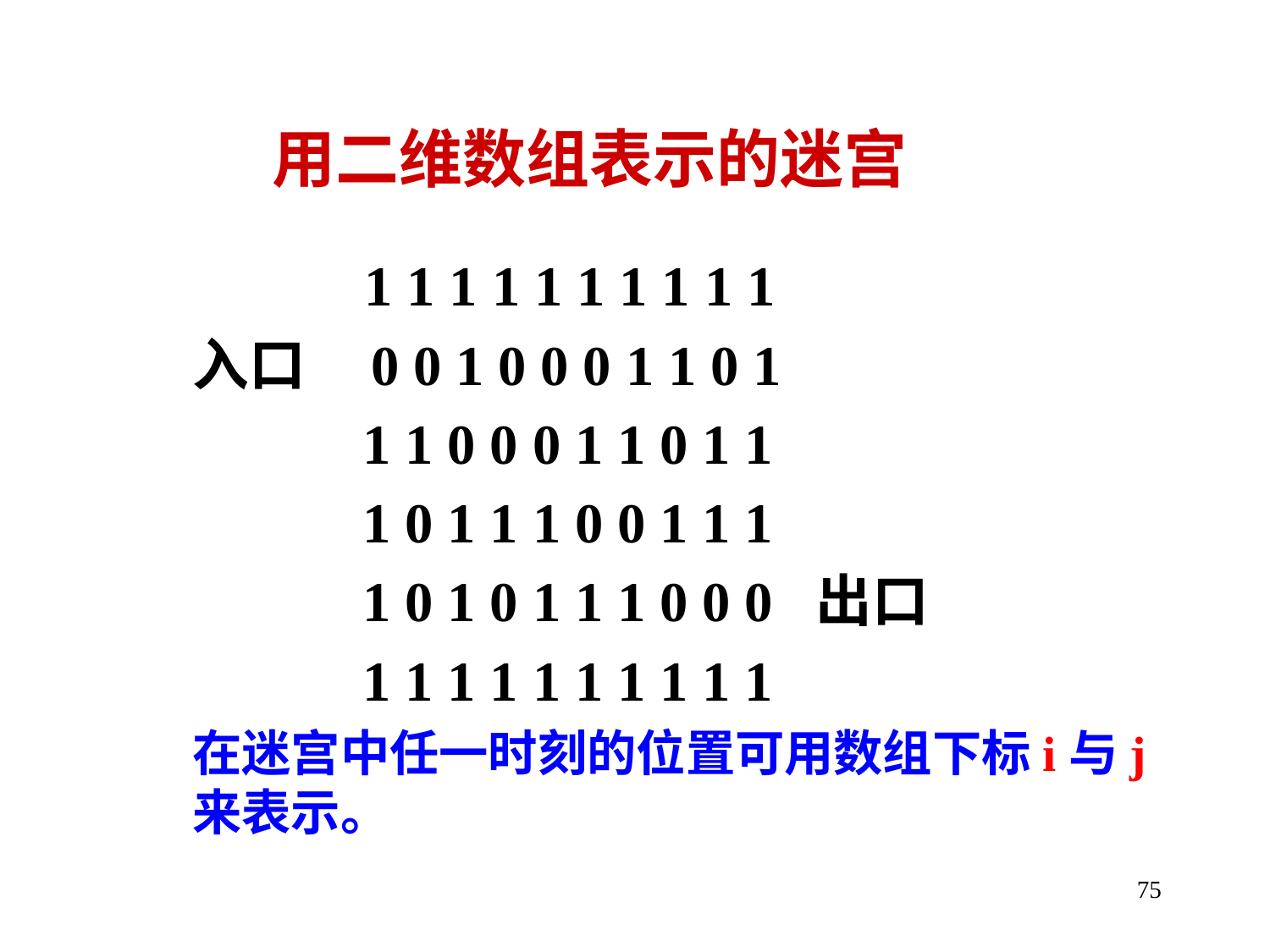

用二维数组表示的迷宫
              1 1 1 1 1 1 1 1 1 1
入口    0 0 1 0 0 0 1 1 0 1
            1 1 0 0 0 1 1 0 1 1
            1 0 1 1 1 0 0 1 1 1
            1 0 1 0 1 1 1 0 0 0  出口
            1 1 1 1 1 1 1 1 1 1
在迷宫中任一时刻的位置可用数组下标i与j
来表示。
75